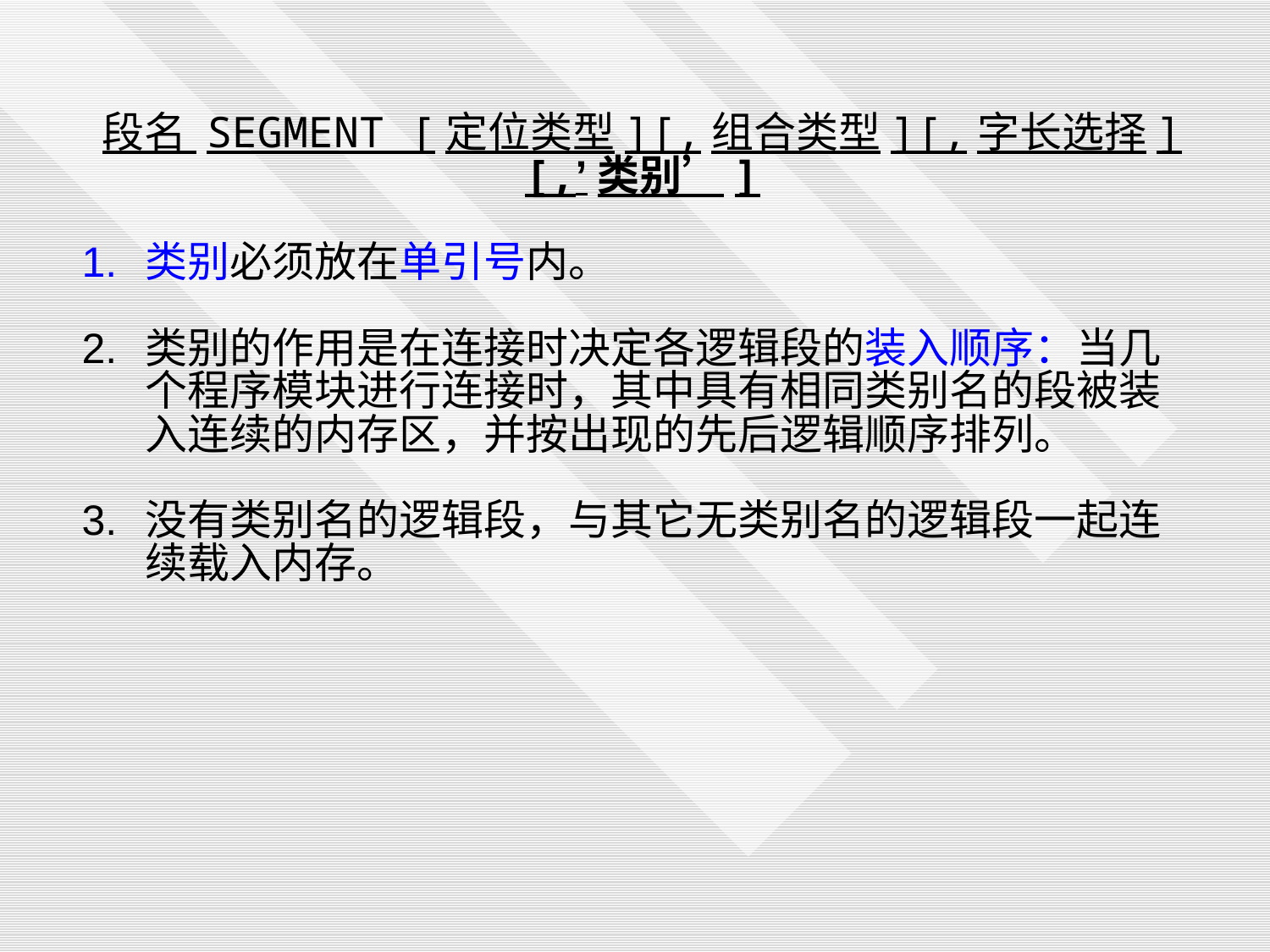

段名 SEGMENT [定位类型][,组合类型][,字长选择][,’类别’]

类别必须放在单引号内。

类别的作用是在连接时决定各逻辑段的装入顺序：当几个程序模块进行连接时，其中具有相同类别名的段被装入连续的内存区，并按出现的先后逻辑顺序排列。

没有类别名的逻辑段，与其它无类别名的逻辑段一起连续载入内存。